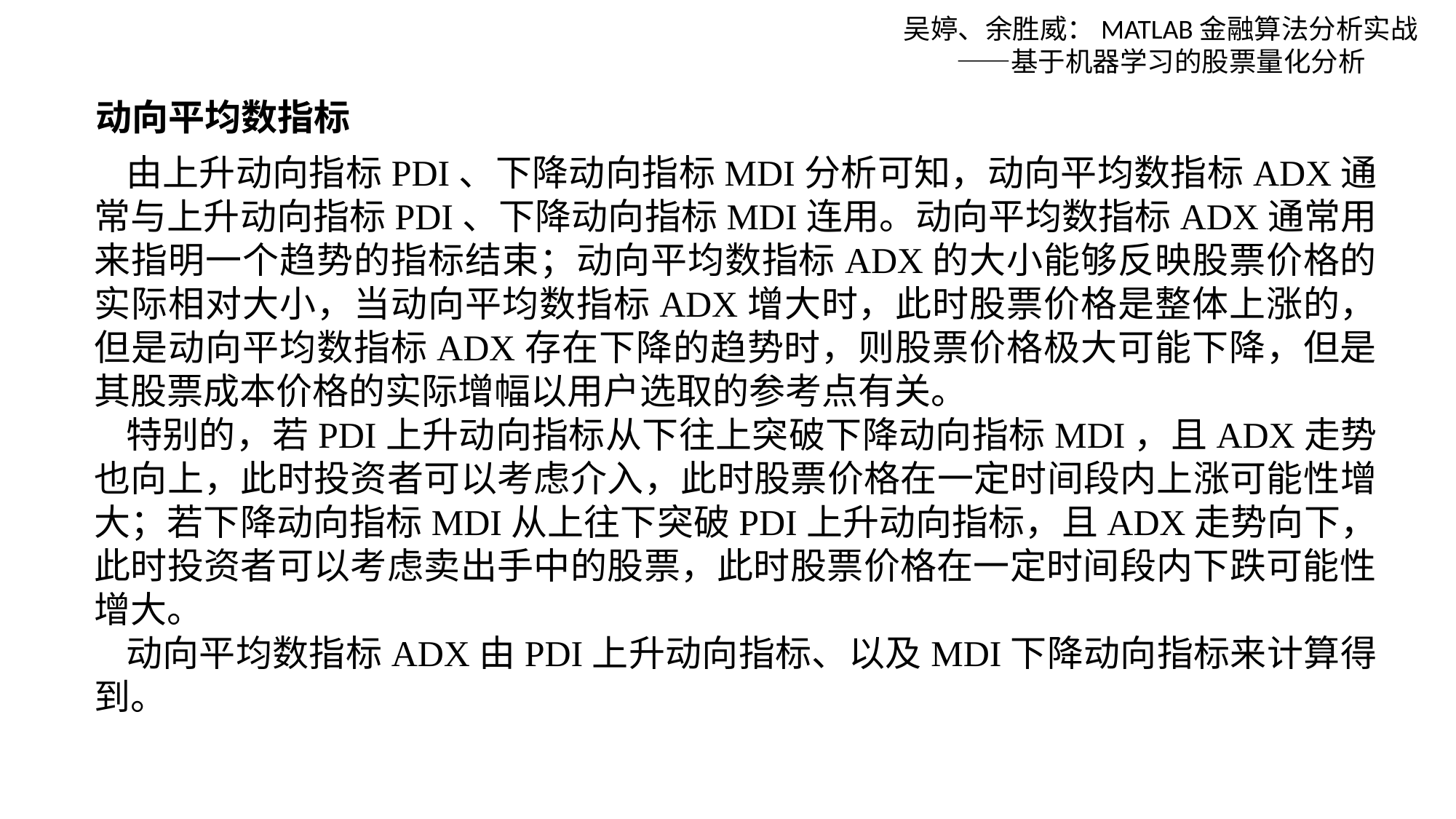

吴婷、余胜威：MATLAB金融算法分析实战——基于机器学习的股票量化分析
动向平均数指标
由上升动向指标PDI、下降动向指标MDI分析可知，动向平均数指标ADX通常与上升动向指标PDI、下降动向指标MDI连用。动向平均数指标ADX通常用来指明一个趋势的指标结束；动向平均数指标ADX的大小能够反映股票价格的实际相对大小，当动向平均数指标ADX增大时，此时股票价格是整体上涨的，但是动向平均数指标ADX存在下降的趋势时，则股票价格极大可能下降，但是其股票成本价格的实际增幅以用户选取的参考点有关。
特别的，若PDI上升动向指标从下往上突破下降动向指标MDI，且ADX走势也向上，此时投资者可以考虑介入，此时股票价格在一定时间段内上涨可能性增大；若下降动向指标MDI从上往下突破PDI上升动向指标，且ADX走势向下，此时投资者可以考虑卖出手中的股票，此时股票价格在一定时间段内下跌可能性增大。
动向平均数指标ADX由PDI上升动向指标、以及MDI下降动向指标来计算得到。